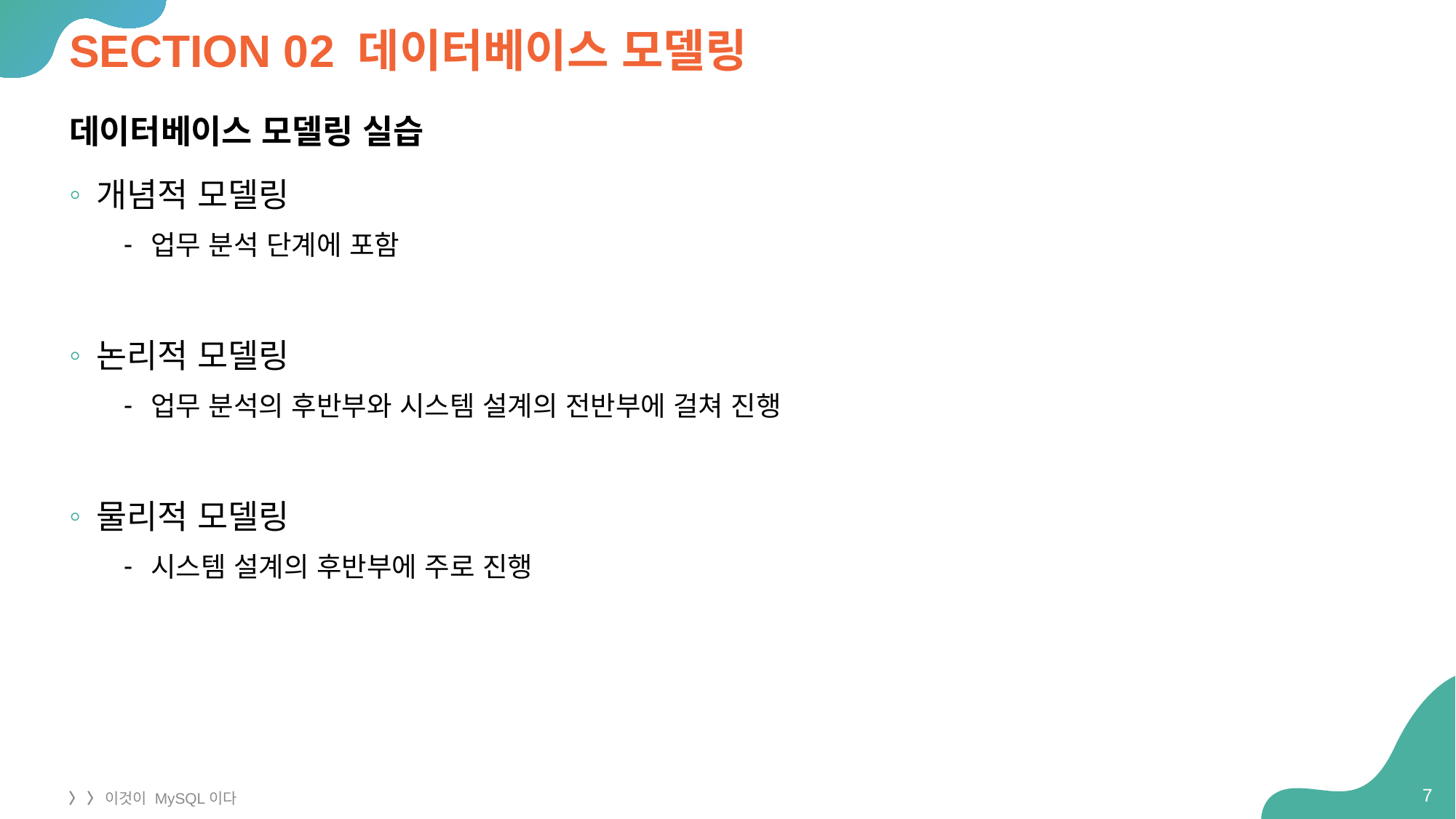

# SECTION 02 데이터베이스 모델링
데이터베이스 모델링 실습
개념적 모델링
업무 분석 단계에 포함

논리적 모델링
업무 분석의 후반부와 시스템 설계의 전반부에 걸쳐 진행

물리적 모델링
시스템 설계의 후반부에 주로 진행
7
〉 〉 이것이 MySQL이다